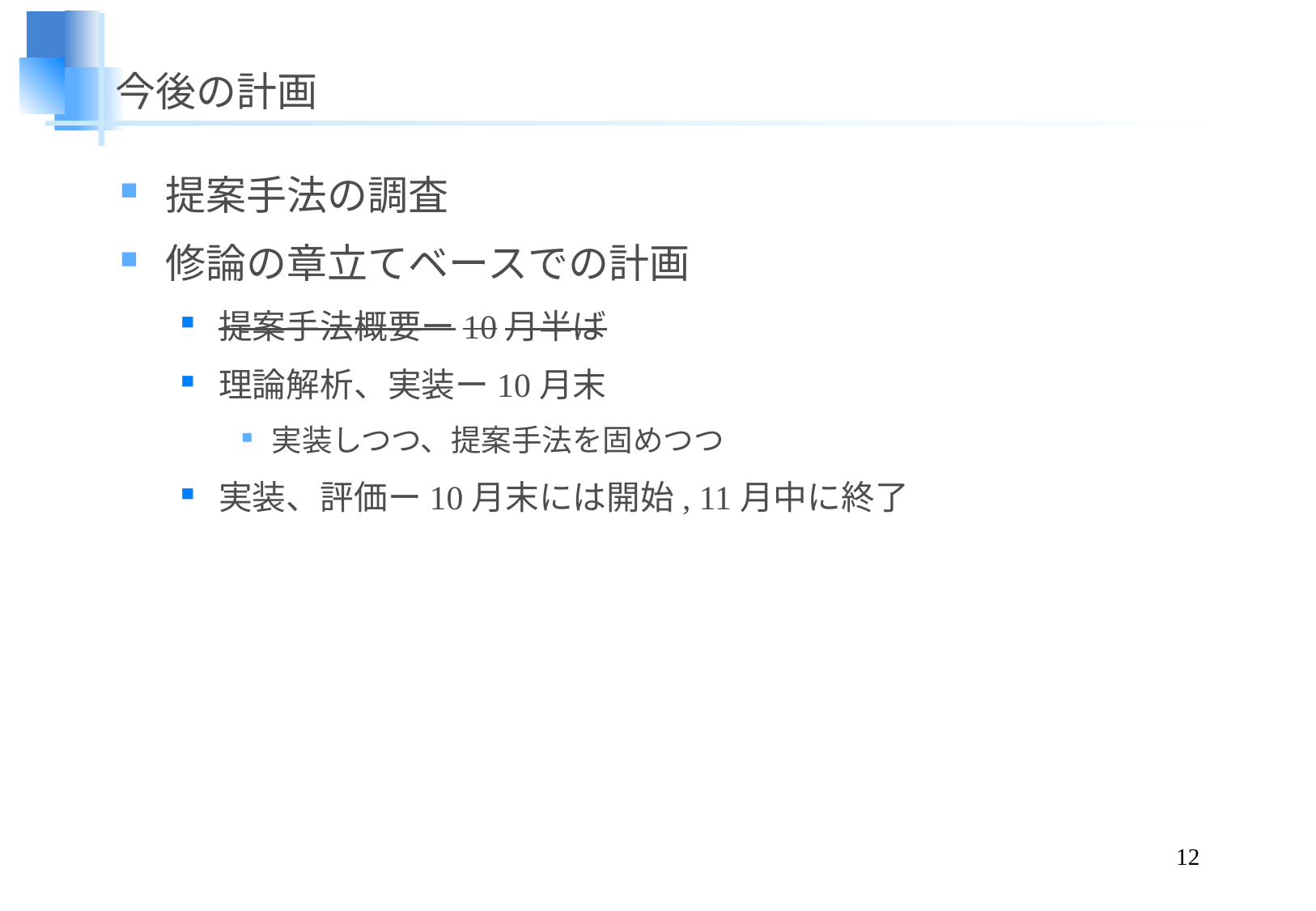

# 今後の計画
提案手法の調査
修論の章立てベースでの計画
提案手法概要ー10月半ば
理論解析、実装ー10月末
実装しつつ、提案手法を固めつつ
実装、評価ー10月末には開始, 11月中に終了
12